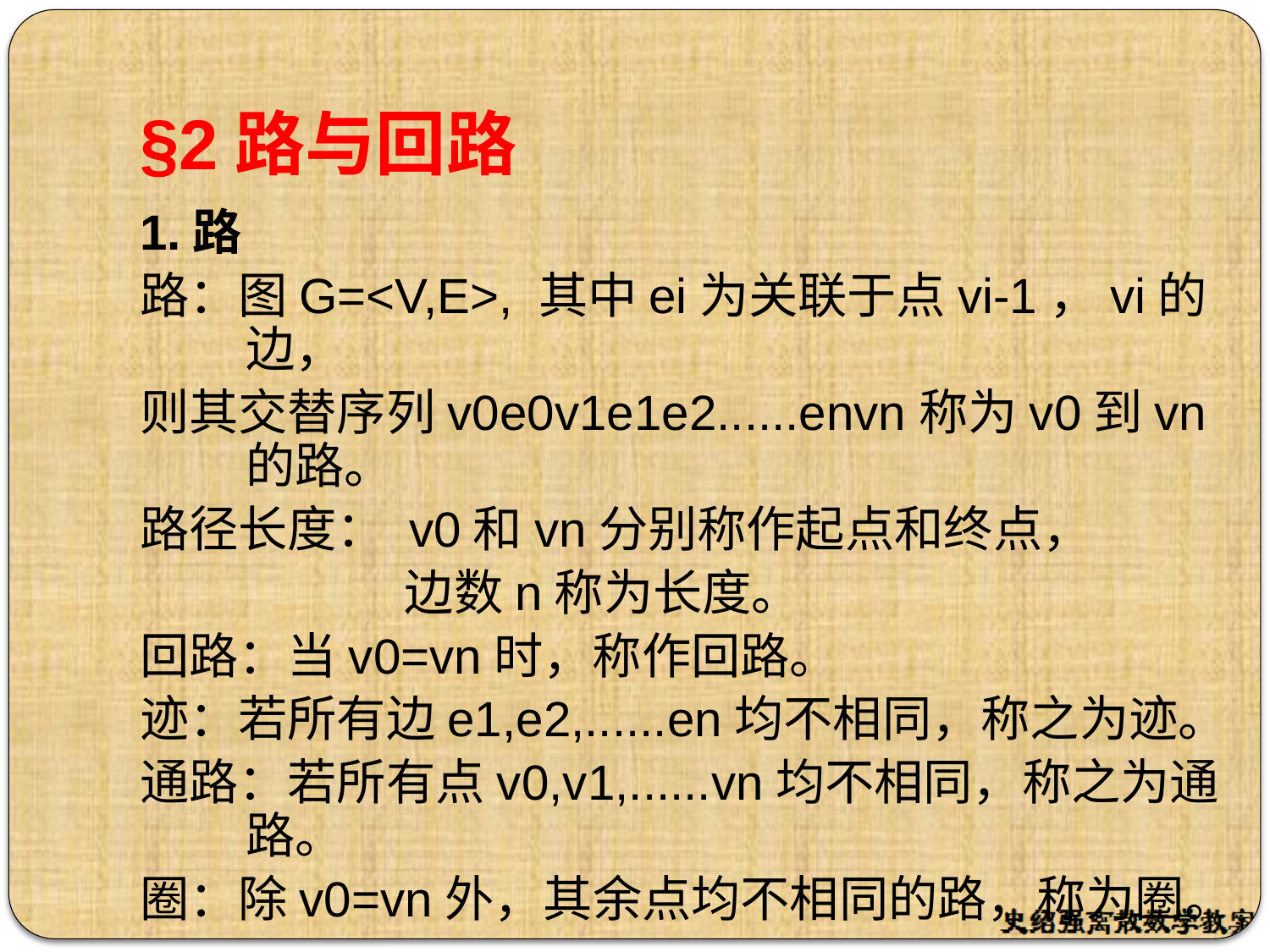

# §2路与回路
1.路
路：图G=<V,E>, 其中ei为关联于点vi-1，vi的边，
则其交替序列v0e0v1e1e2......envn称为v0到vn的路。
路径长度： v0和vn分别称作起点和终点，
                       边数n称为长度。
回路：当v0=vn时，称作回路。
迹：若所有边e1,e2,......en均不相同，称之为迹。
通路：若所有点v0,v1,......vn均不相同，称之为通路。
圈：除v0=vn外，其余点均不相同的路，称为圈。